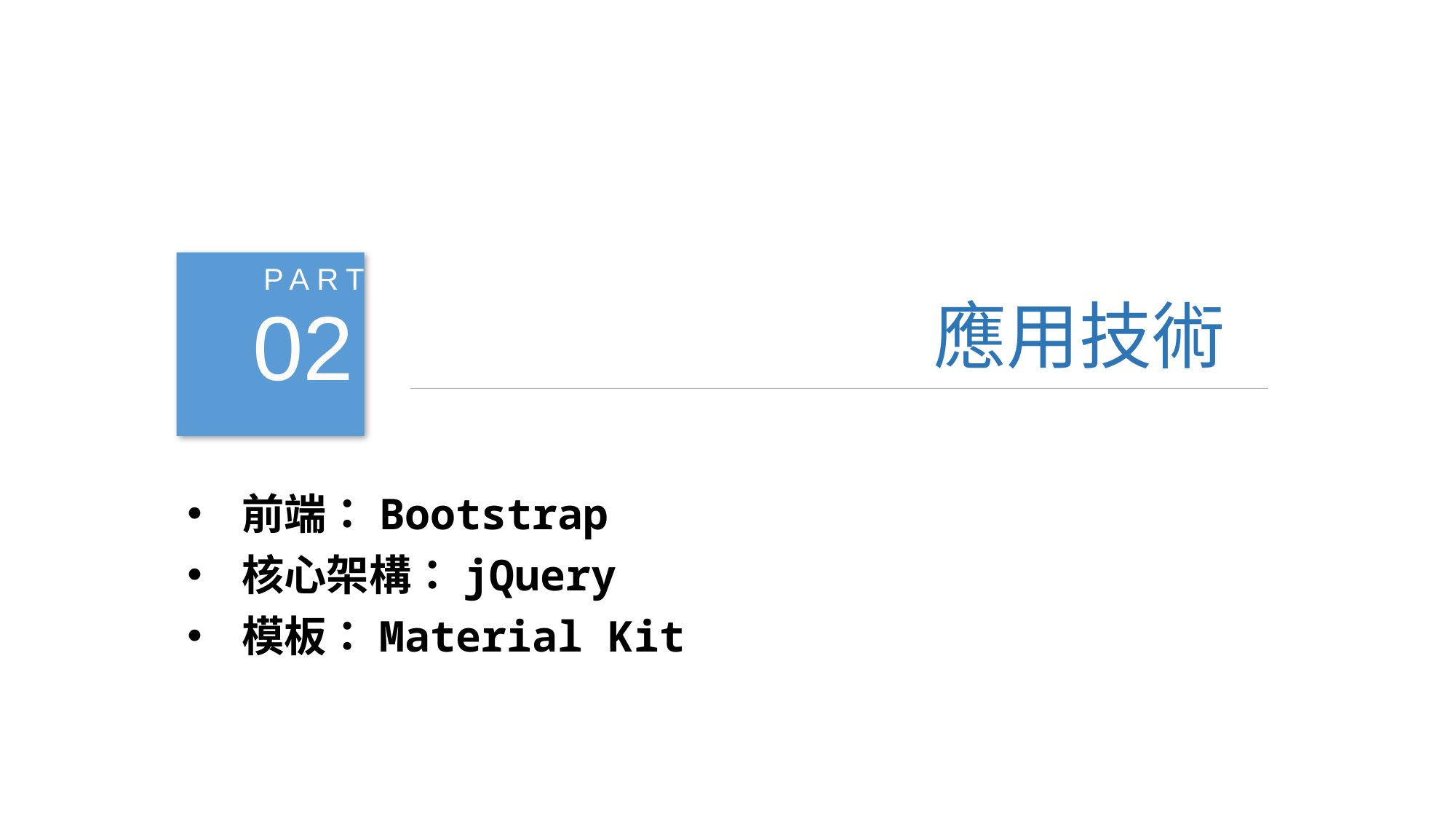

02
PART
應用技術
前端：Bootstrap
核心架構：jQuery
模板：Material Kit